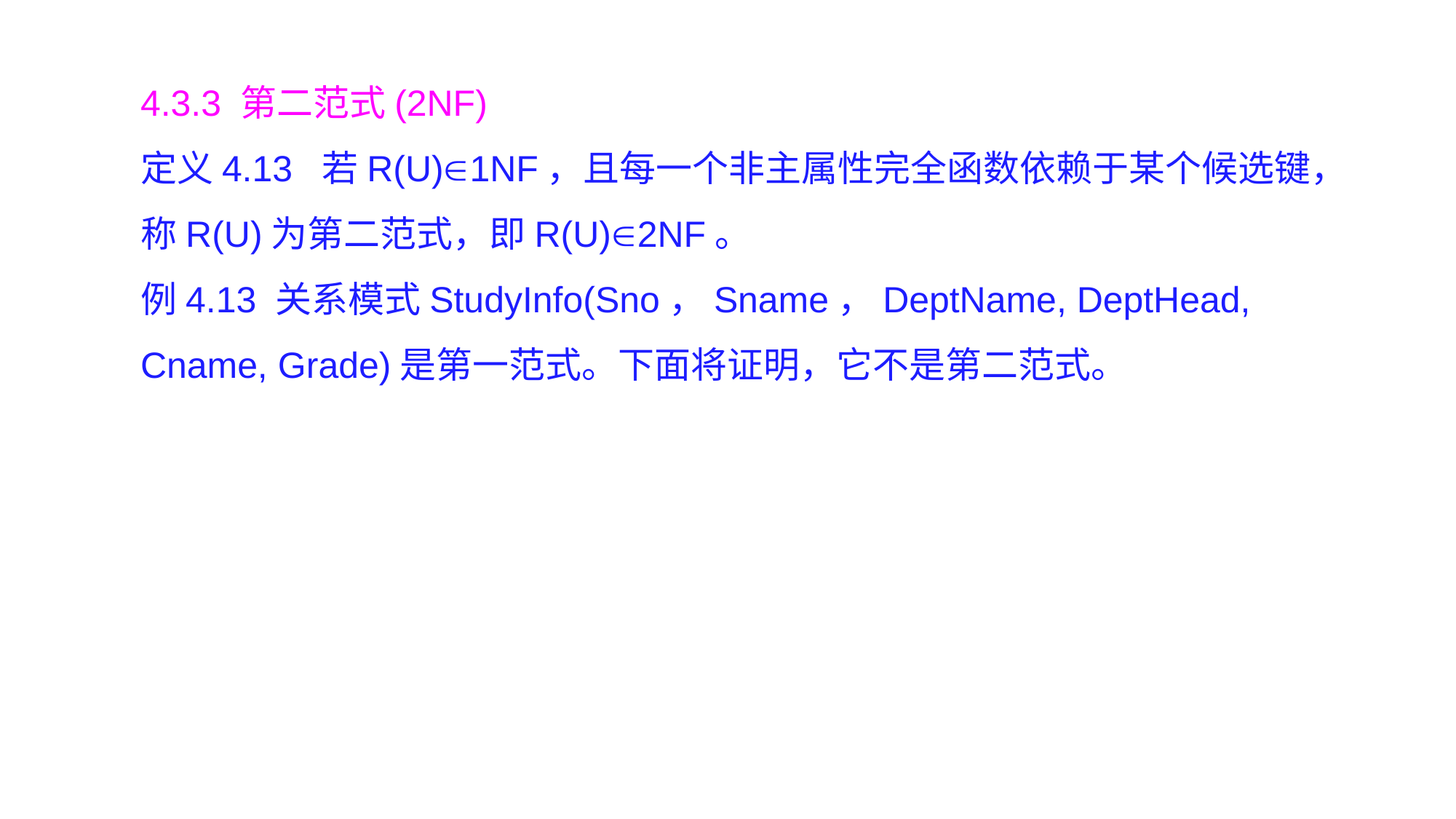

4.3.3 第二范式(2NF)
定义4.13  若R(U)∈1NF，且每一个非主属性完全函数依赖于某个候选键，称R(U)为第二范式，即R(U)∈2NF。
例4.13 关系模式StudyInfo(Sno，Sname，DeptName, DeptHead, Cname, Grade)是第一范式。下面将证明，它不是第二范式。